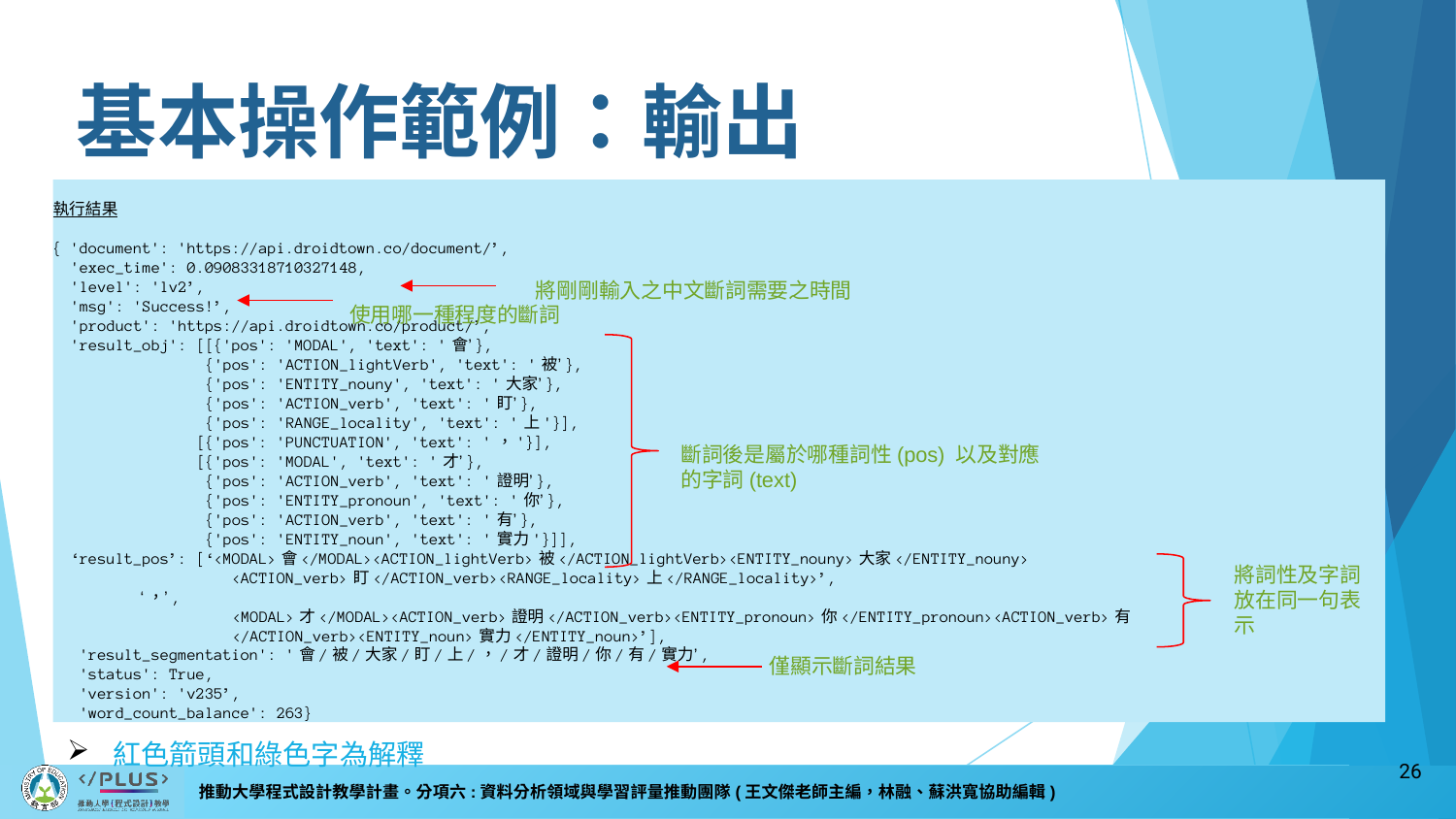

# 基本操作範例：輸出

執行結果

{ 'document': 'https://api.droidtown.co/document/’,
  'exec_time': 0.09083318710327148,
  'level': 'lv2’,
  'msg': 'Success!’,
  'product': 'https://api.droidtown.co/product/’,
  'result_obj': [[{'pos': 'MODAL', 'text': '會’},
                 {'pos': 'ACTION_lightVerb', 'text': '被’},
                 {'pos': 'ENTITY_nouny', 'text': '大家’},
                 {'pos': 'ACTION_verb', 'text': '盯’},
                 {'pos': 'RANGE_locality', 'text': '上'}],
                [{'pos': 'PUNCTUATION', 'text': '，'}],
                [{'pos': 'MODAL', 'text': '才’},
                 {'pos': 'ACTION_verb', 'text': '證明’},
                 {'pos': 'ENTITY_pronoun', 'text': '你’},
                 {'pos': 'ACTION_verb', 'text': '有’},
                 {'pos': 'ENTITY_noun', 'text': '實力'}]],
  ‘result_pos’: [‘<MODAL>會</MODAL><ACTION_lightVerb>被</ACTION_lightVerb><ENTITY_nouny>大家</ENTITY_nouny>
                    <ACTION_verb>盯</ACTION_verb><RANGE_locality>上</RANGE_locality>’,
                   ‘，’,
                    <MODAL>才</MODAL><ACTION_verb>證明</ACTION_verb><ENTITY_pronoun>你</ENTITY_pronoun><ACTION_verb>有
                    </ACTION_verb><ENTITY_noun>實力</ENTITY_noun>’],
   'result_segmentation': '會/被/大家/盯/上/，/才/證明/你/有/實力’,
   'status': True,
   'version': 'v235’,
   'word_count_balance': 263}
將剛剛輸入之中文斷詞需要之時間
使用哪一種程度的斷詞

斷詞後是屬於哪種詞性(pos) 以及對應的字詞(text)

將詞性及字詞放在同一句表示
執行結果

僅顯示斷詞結果
紅色箭頭和綠色字為解釋
26